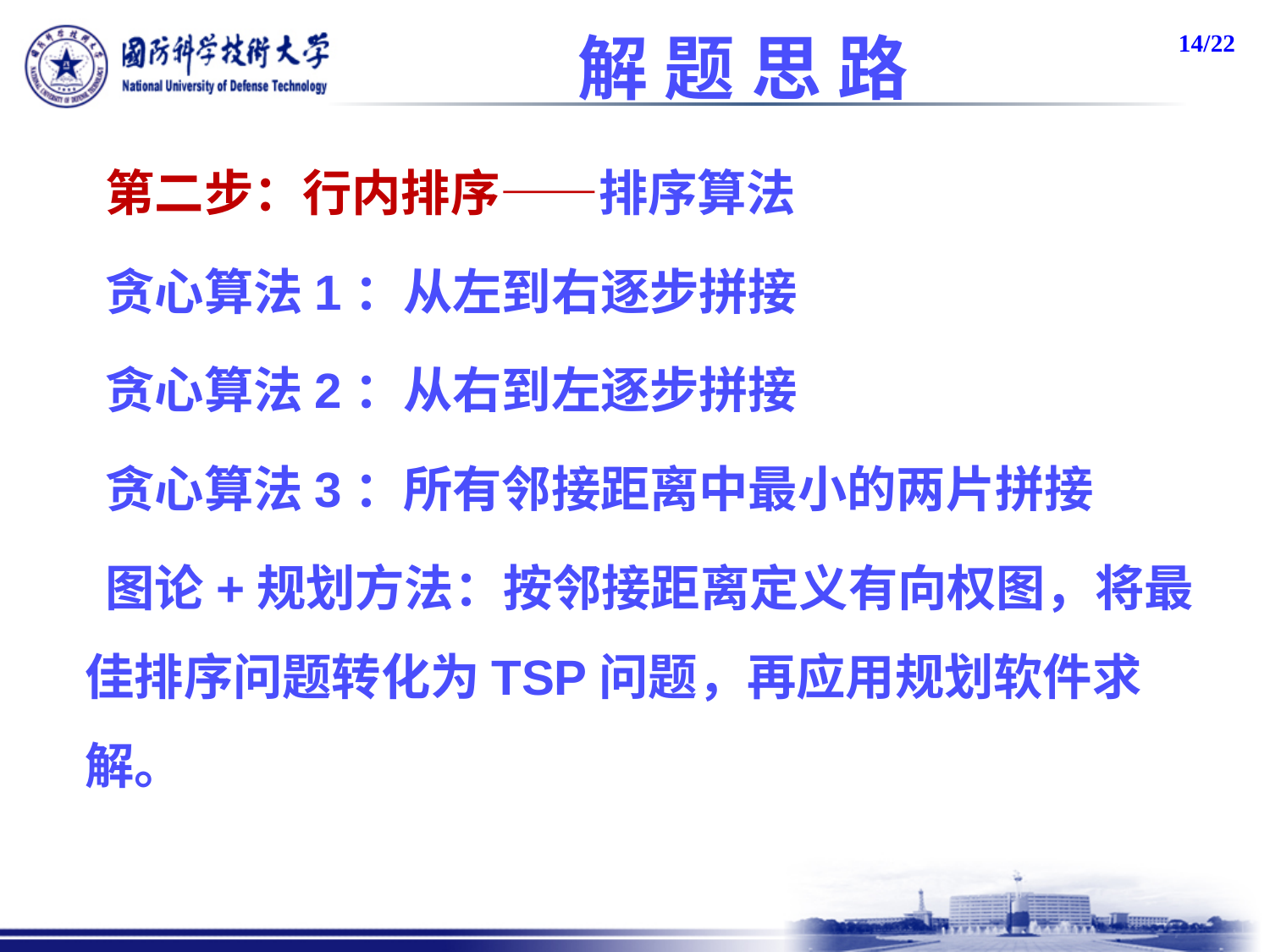

# 解 题 思 路

     第二步：行内排序——排序算法
     贪心算法1：从左到右逐步拼接
     贪心算法2：从右到左逐步拼接
     贪心算法3：所有邻接距离中最小的两片拼接
     图论+规划方法：按邻接距离定义有向权图，将最佳排序问题转化为TSP问题，再应用规划软件求解。